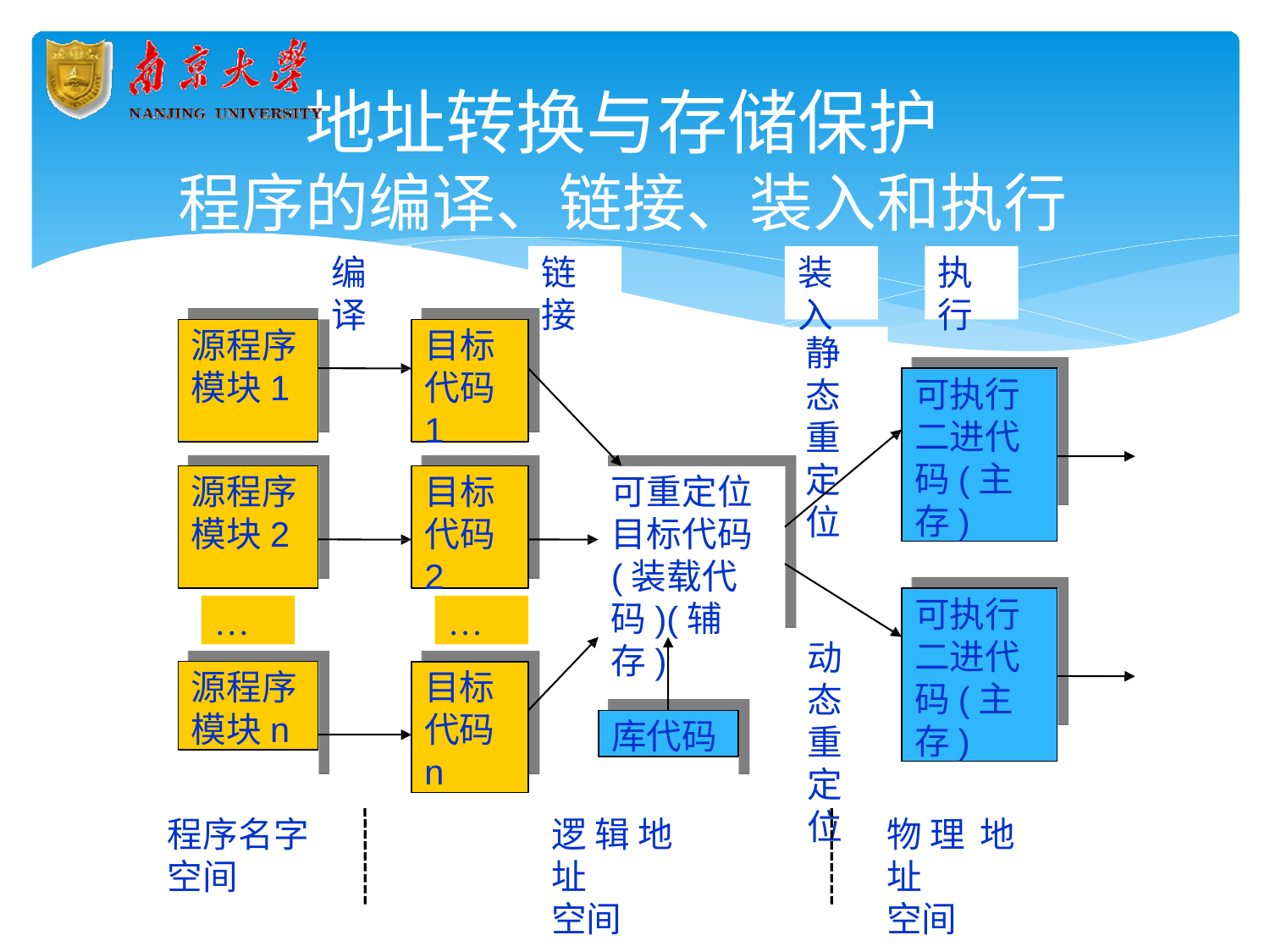

# 地址转换与存储保护
程序的编译、链接、装入和执行

编 译
链 接
装 入
执 行

源程序 模块1
目标 代码1

静 态 重

可执行 二进代 码(主存)

定 位

源程序 模块2
目标 代码2
可重定位 目标代码
(装载代
码)(辅存)

可执行 二进代 码(主存)

…
…
动 态 重 定

源程序 模块n
目标 代码n

库代码

位

程序名字 空间
逻 辑 地 址
空间
物 理 地 址
空间